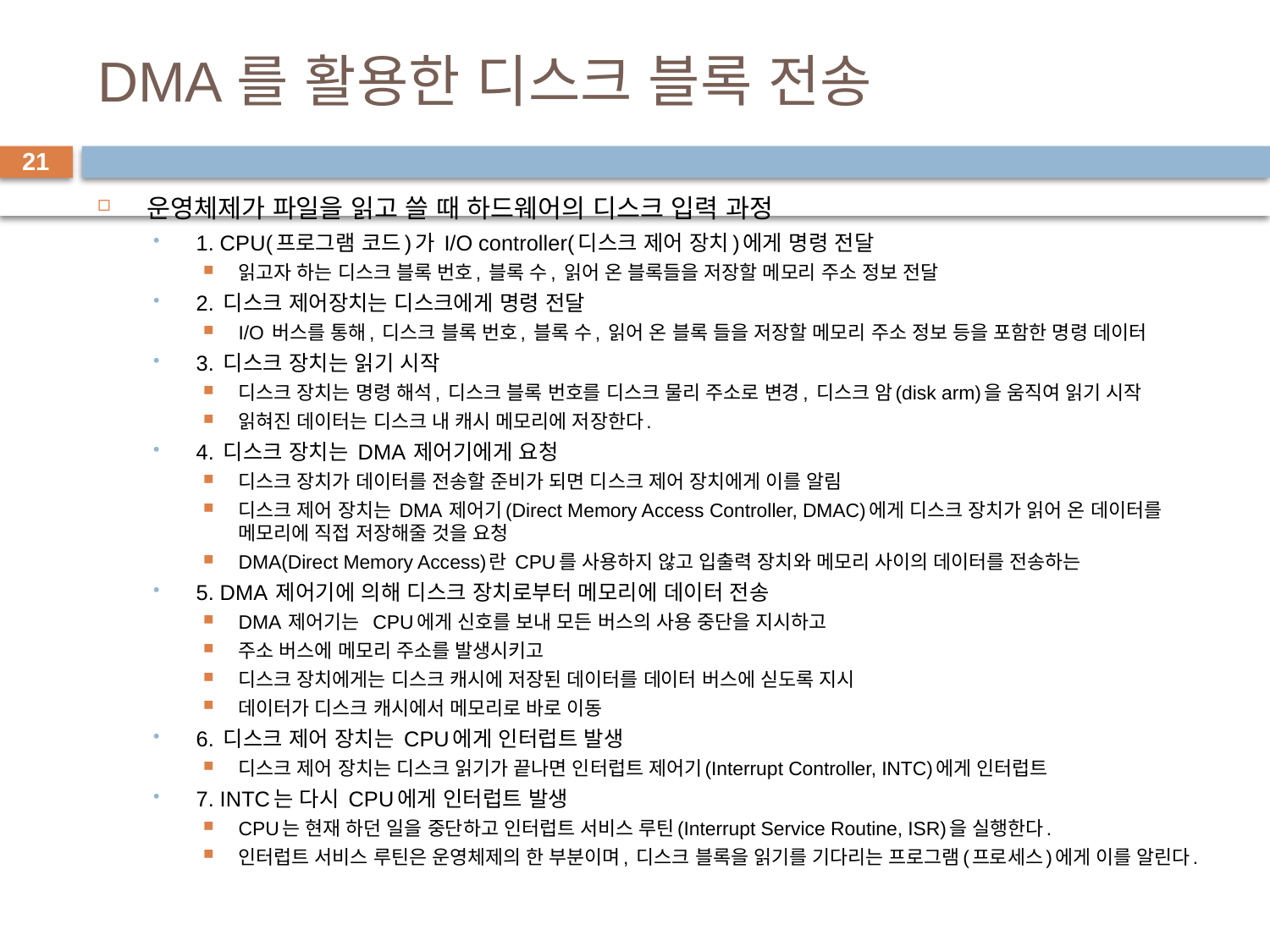

# DMA를 활용한 디스크 블록 전송
21
운영체제가 파일을 읽고 쓸 때 하드웨어의 디스크 입력 과정
1. CPU(프로그램 코드)가 I/O controller(디스크 제어 장치)에게 명령 전달
읽고자 하는 디스크 블록 번호, 블록 수, 읽어 온 블록들을 저장할 메모리 주소 정보 전달
2. 디스크 제어장치는 디스크에게 명령 전달
I/O 버스를 통해, 디스크 블록 번호, 블록 수, 읽어 온 블록 들을 저장할 메모리 주소 정보 등을 포함한 명령 데이터
3. 디스크 장치는 읽기 시작
디스크 장치는 명령 해석, 디스크 블록 번호를 디스크 물리 주소로 변경, 디스크 암(disk arm)을 움직여 읽기 시작
읽혀진 데이터는 디스크 내 캐시 메모리에 저장한다.
4. 디스크 장치는 DMA 제어기에게 요청
디스크 장치가 데이터를 전송할 준비가 되면 디스크 제어 장치에게 이를 알림
디스크 제어 장치는 DMA 제어기(Direct Memory Access Controller, DMAC)에게 디스크 장치가 읽어 온 데이터를 메모리에 직접 저장해줄 것을 요청
DMA(Direct Memory Access)란 CPU를 사용하지 않고 입출력 장치와 메모리 사이의 데이터를 전송하는
5. DMA 제어기에 의해 디스크 장치로부터 메모리에 데이터 전송
DMA 제어기는  CPU에게 신호를 보내 모든 버스의 사용 중단을 지시하고
주소 버스에 메모리 주소를 발생시키고
디스크 장치에게는 디스크 캐시에 저장된 데이터를 데이터 버스에 싣도록 지시
데이터가 디스크 캐시에서 메모리로 바로 이동
6. 디스크 제어 장치는 CPU에게 인터럽트 발생
디스크 제어 장치는 디스크 읽기가 끝나면 인터럽트 제어기(Interrupt Controller, INTC)에게 인터럽트
7. INTC는 다시 CPU에게 인터럽트 발생
CPU는 현재 하던 일을 중단하고 인터럽트 서비스 루틴(Interrupt Service Routine, ISR)을 실행한다.
인터럽트 서비스 루틴은 운영체제의 한 부분이며, 디스크 블록을 읽기를 기다리는 프로그램(프로세스)에게 이를 알린다.